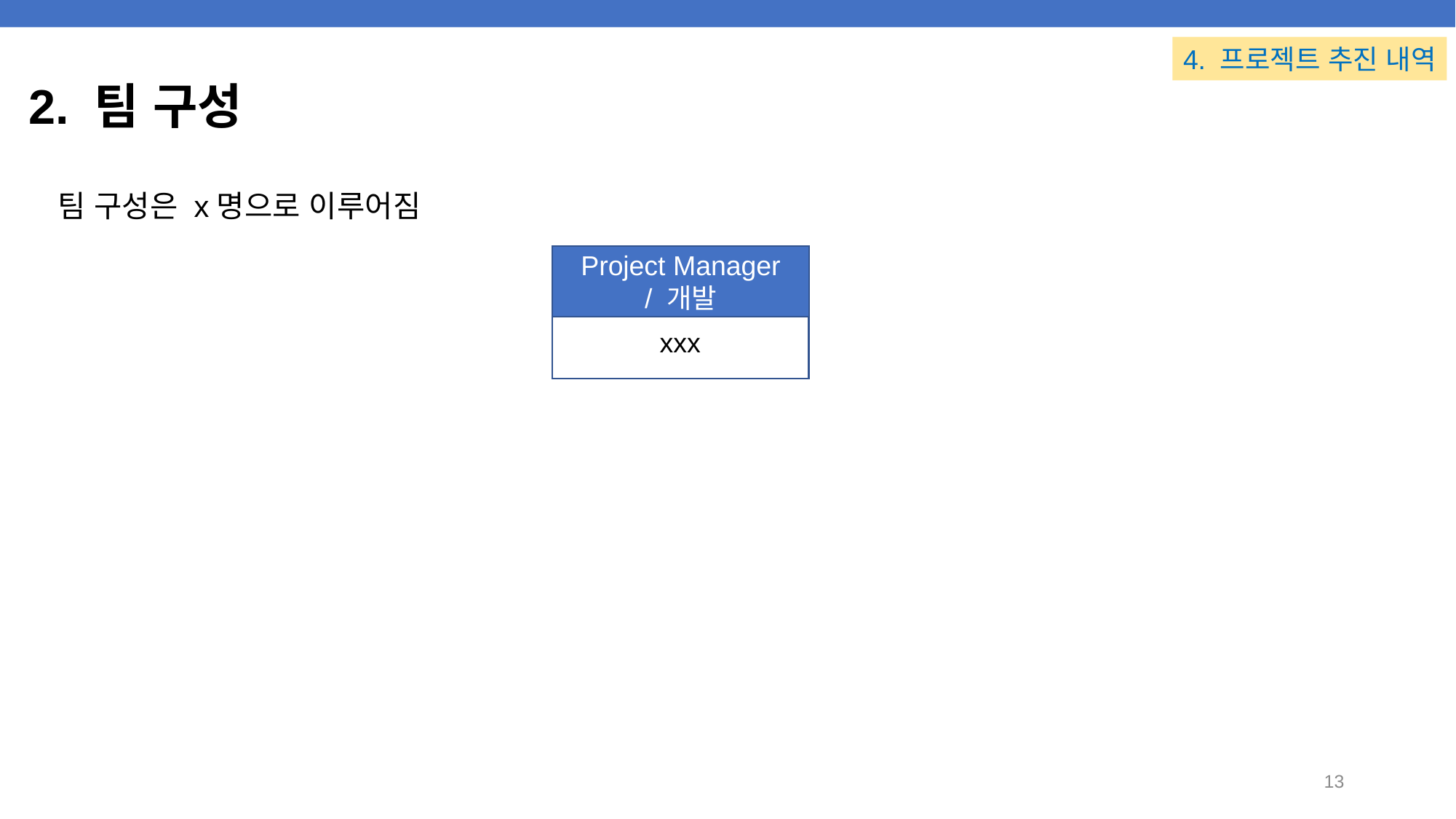

4. 프로젝트 추진 내역
# 2. 팀 구성
팀 구성은 x명으로 이루어짐
Project Manager
/ 개발

xxx
13